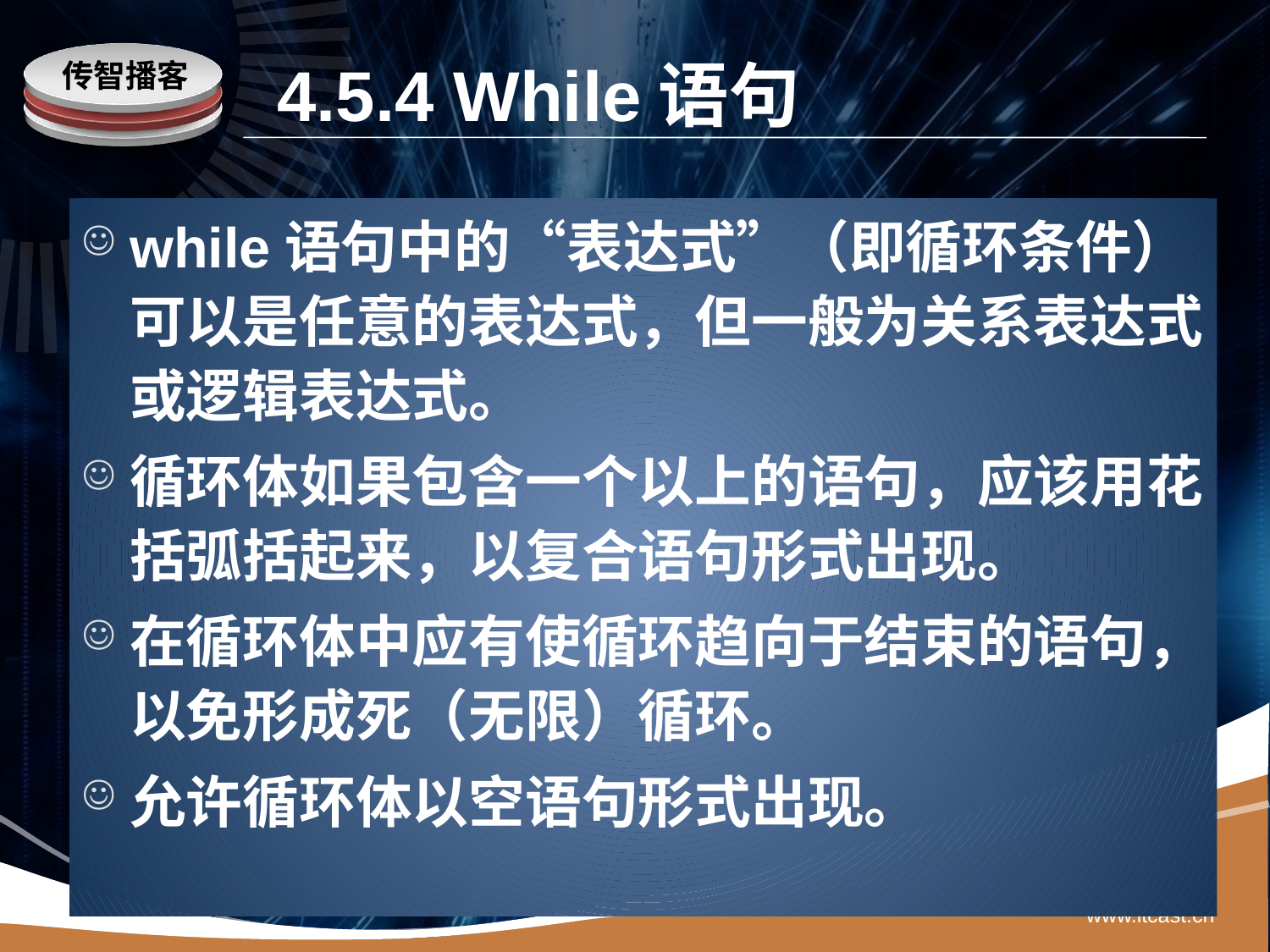

# 4.5.4 While语句
while语句中的“表达式”（即循环条件）可以是任意的表达式，但一般为关系表达式或逻辑表达式。
循环体如果包含一个以上的语句，应该用花括弧括起来，以复合语句形式出现。
在循环体中应有使循环趋向于结束的语句，以免形成死（无限）循环。
允许循环体以空语句形式出现。
www.itcast.cn